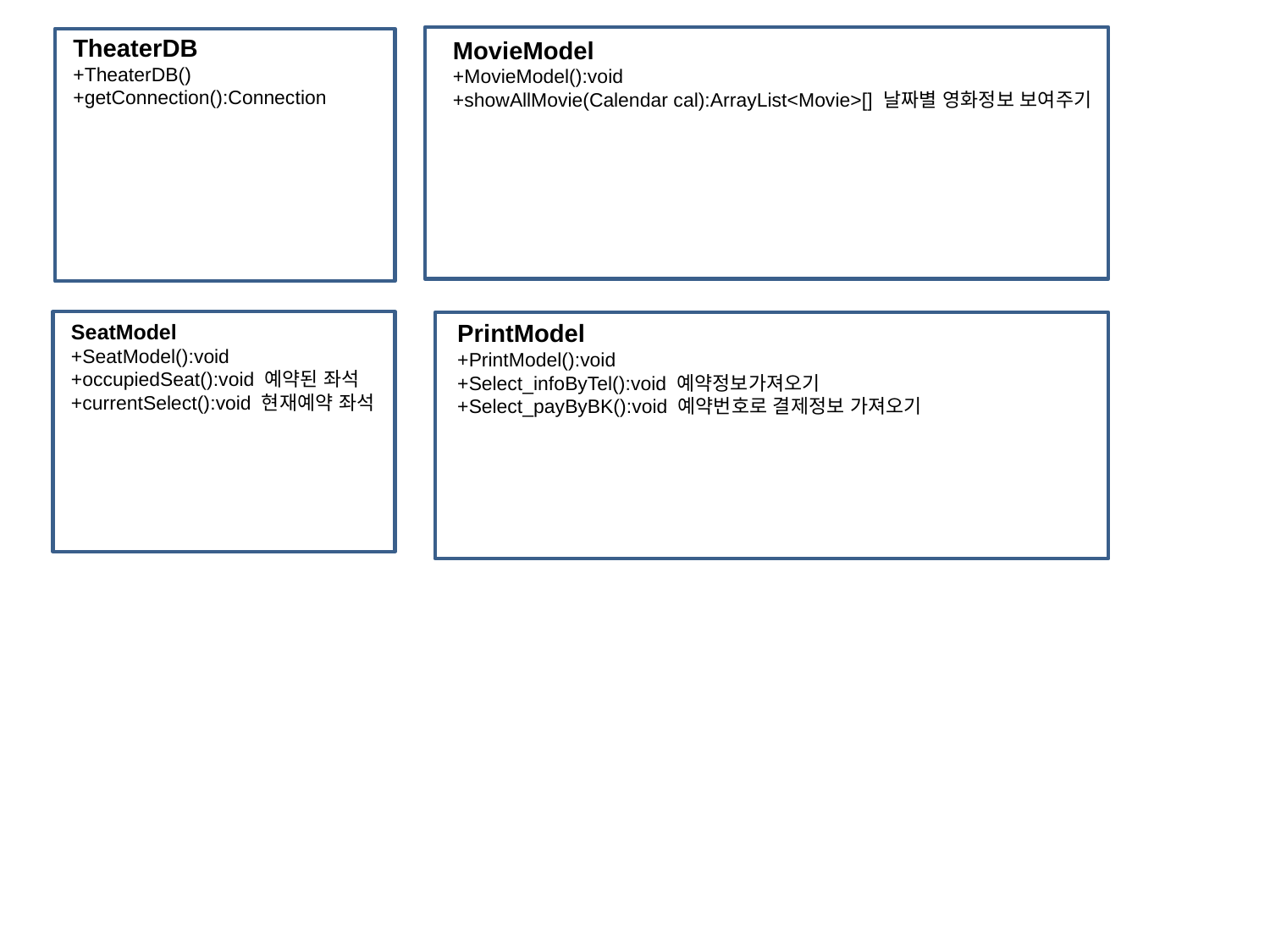

TheaterDB
+TheaterDB()
+getConnection():Connection

MovieModel
+MovieModel():void
+showAllMovie(Calendar cal):ArrayList<Movie>[] 날짜별 영화정보 보여주기

PrintModel
+PrintModel():void
+Select_infoByTel():void 예약정보가져오기
+Select_payByBK():void 예약번호로 결제정보 가져오기

SeatModel
+SeatModel():void
+occupiedSeat():void 예약된 좌석
+currentSelect():void 현재예약 좌석